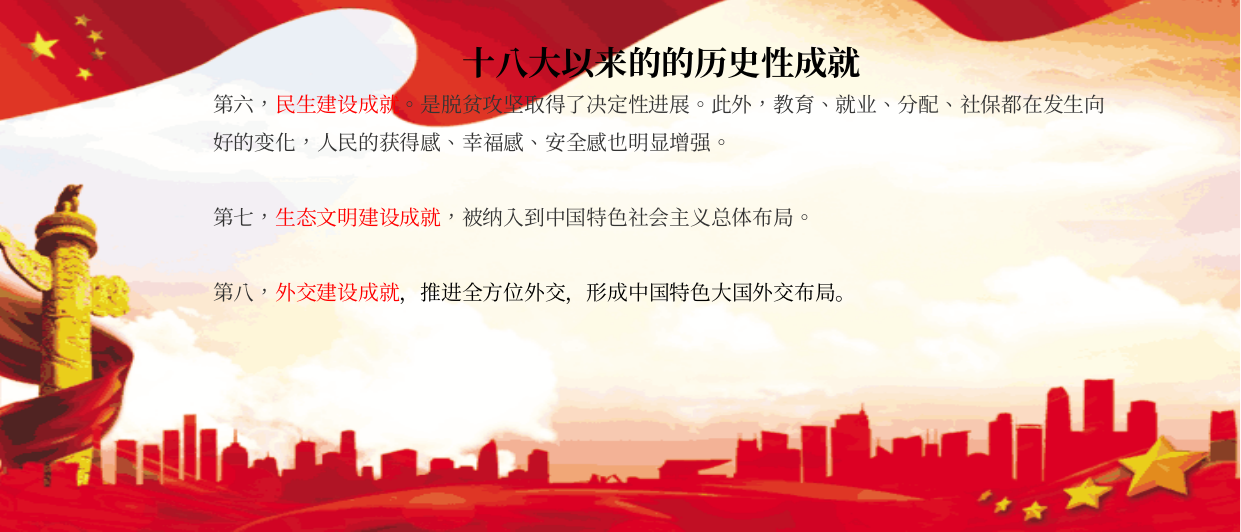

十八大以来的的历史性成就
第六，民生建设成就。是脱贫攻坚取得了决定性进展。此外，教育、就业、分配、社保都在发生向好的变化，人民的获得感、幸福感、安全感也明显增强。

第七，生态文明建设成就，被纳入到中国特色社会主义总体布局。

第八，外交建设成就，推进全方位外交，形成中国特色大国外交布局。